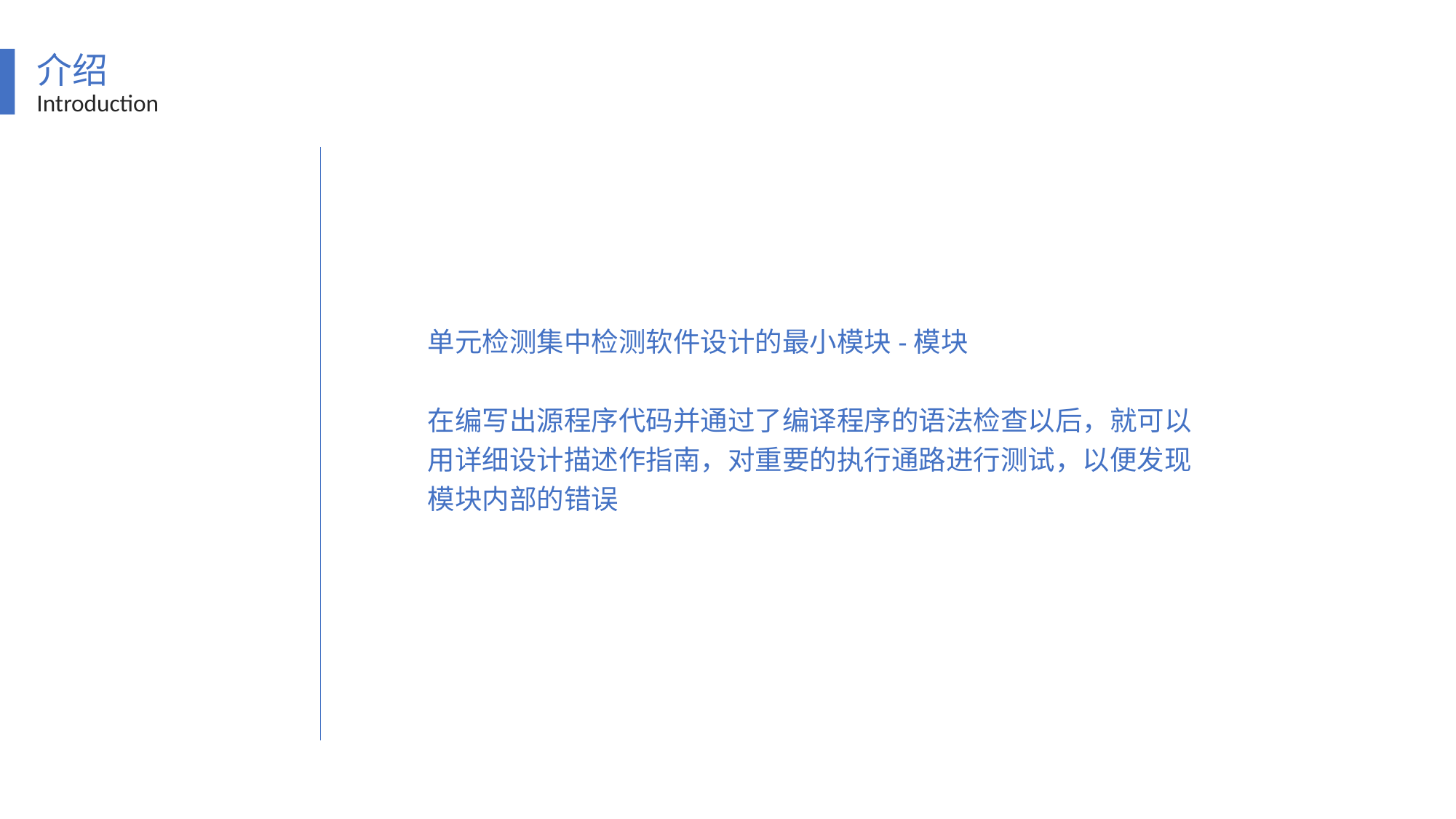

介绍
Introduction
单元检测集中检测软件设计的最小模块-模块

在编写出源程序代码并通过了编译程序的语法检查以后，就可以用详细设计描述作指南，对重要的执行通路进行测试，以便发现模块内部的错误